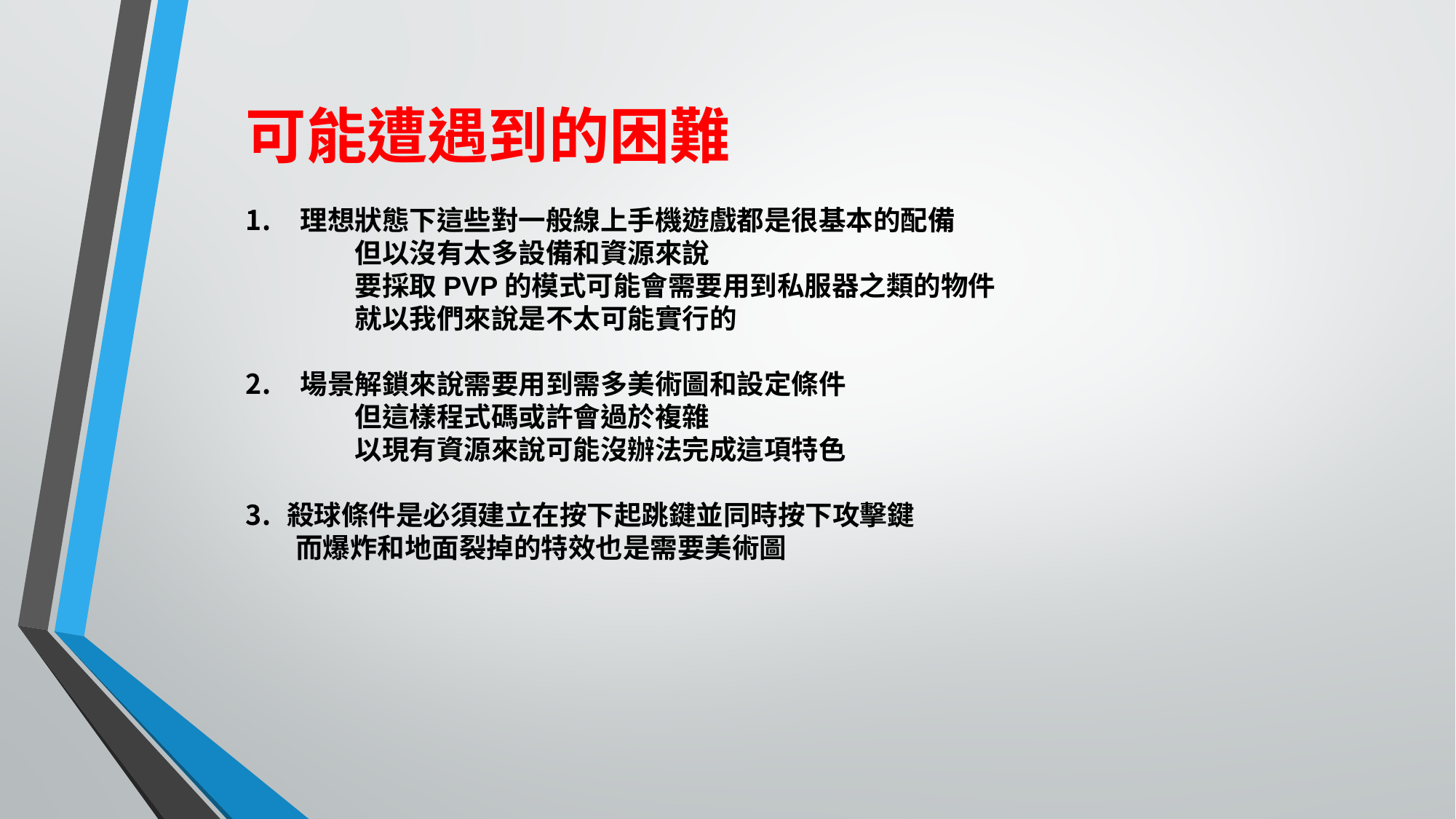

可能遭遇到的困難

理想狀態下這些對一般線上手機遊戲都是很基本的配備
	但以沒有太多設備和資源來說
	要採取PVP的模式可能會需要用到私服器之類的物件
	就以我們來說是不太可能實行的

場景解鎖來說需要用到需多美術圖和設定條件
	但這樣程式碼或許會過於複雜
	以現有資源來說可能沒辦法完成這項特色

殺球條件是必須建立在按下起跳鍵並同時按下攻擊鍵
       而爆炸和地面裂掉的特效也是需要美術圖